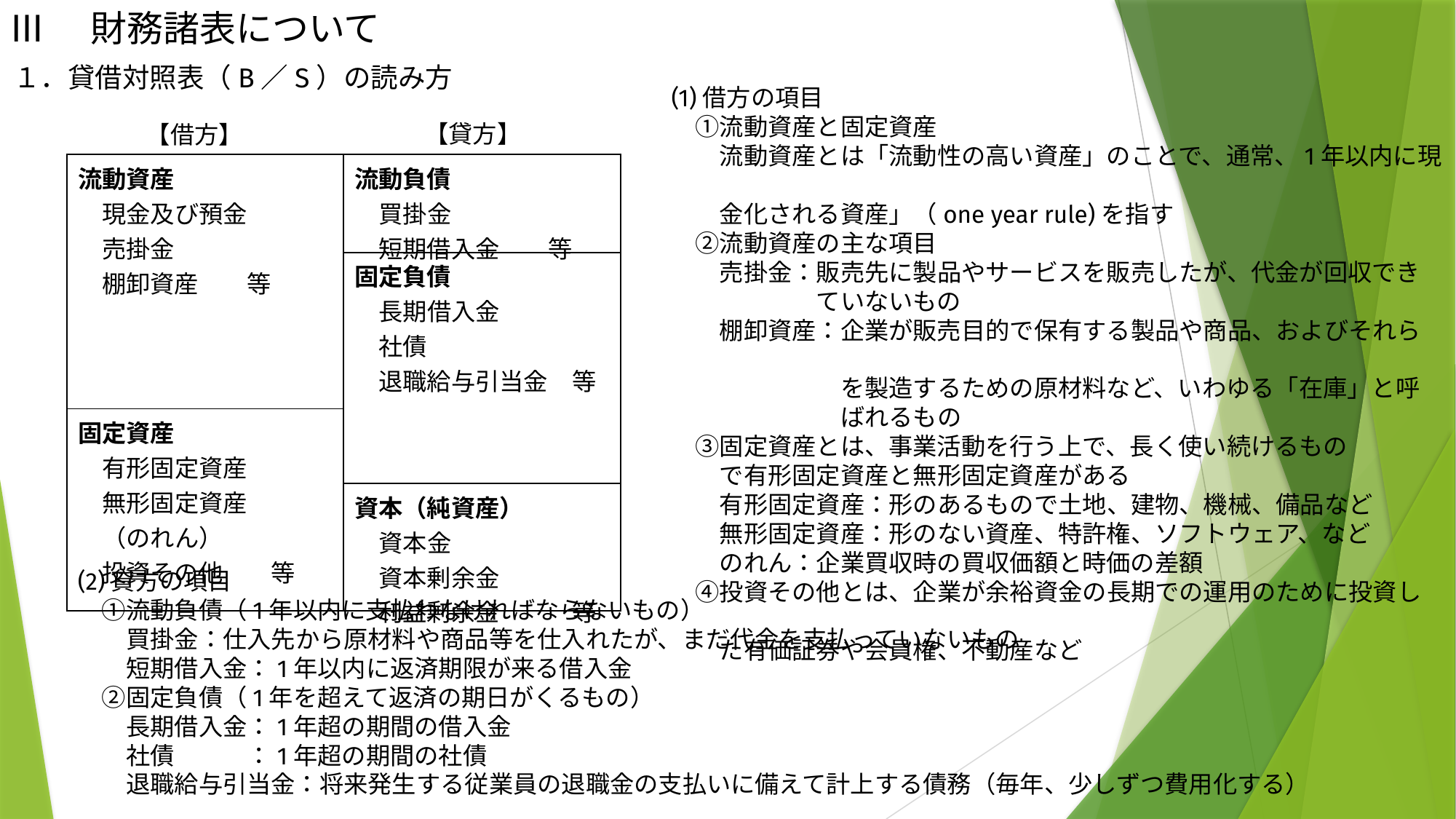

Ⅲ　財務諸表について
１．貸借対照表（B／S）の読み方
(1)借方の項目
　①流動資産と固定資産
　　流動資産とは「流動性の高い資産」のことで、通常、1年以内に現
　　金化される資産」（one year rule)を指す
　②流動資産の主な項目
　　売掛金：販売先に製品やサービスを販売したが、代金が回収でき
　　　　　　ていないもの
　　棚卸資産：企業が販売目的で保有する製品や商品、およびそれら
　　　　　　　を製造するための原材料など、いわゆる「在庫」と呼
　　　　　　　ばれるもの
　③固定資産とは、事業活動を行う上で、長く使い続けるもの
　　で有形固定資産と無形固定資産がある
　　有形固定資産：形のあるもので土地、建物、機械、備品など
　　無形固定資産：形のない資産、特許権、ソフトウェア、など
　　のれん：企業買収時の買収価額と時価の差額
　④投資その他とは、企業が余裕資金の長期での運用のために投資し
　　た有価証券や会員権、不動産など
【貸方】
【借方】
| 流動資産 　現金及び預金 　売掛金 　棚卸資産　　等 | 流動負債 　買掛金 　短期借入金　　等 |
| --- | --- |
|  | 固定負債 　長期借入金 　社債 　退職給与引当金　等 |
| 固定資産 　有形固定資産 　無形固定資産 　（のれん） 　投資その他　　等 |  |
|  | 資本（純資産） 　資本金 　資本剰余金 　利益剰余金　　　等 |
(2)貸方の項目
　①流動負債（1年以内に支払わなければならないもの）
　　買掛金：仕入先から原材料や商品等を仕入れたが、まだ代金を支払っていないもの
　　短期借入金：1年以内に返済期限が来る借入金
　②固定負債（1年を超えて返済の期日がくるもの）
　　長期借入金：1年超の期間の借入金
　　社債　　　：1年超の期間の社債
　　退職給与引当金：将来発生する従業員の退職金の支払いに備えて計上する債務（毎年、少しずつ費用化する）